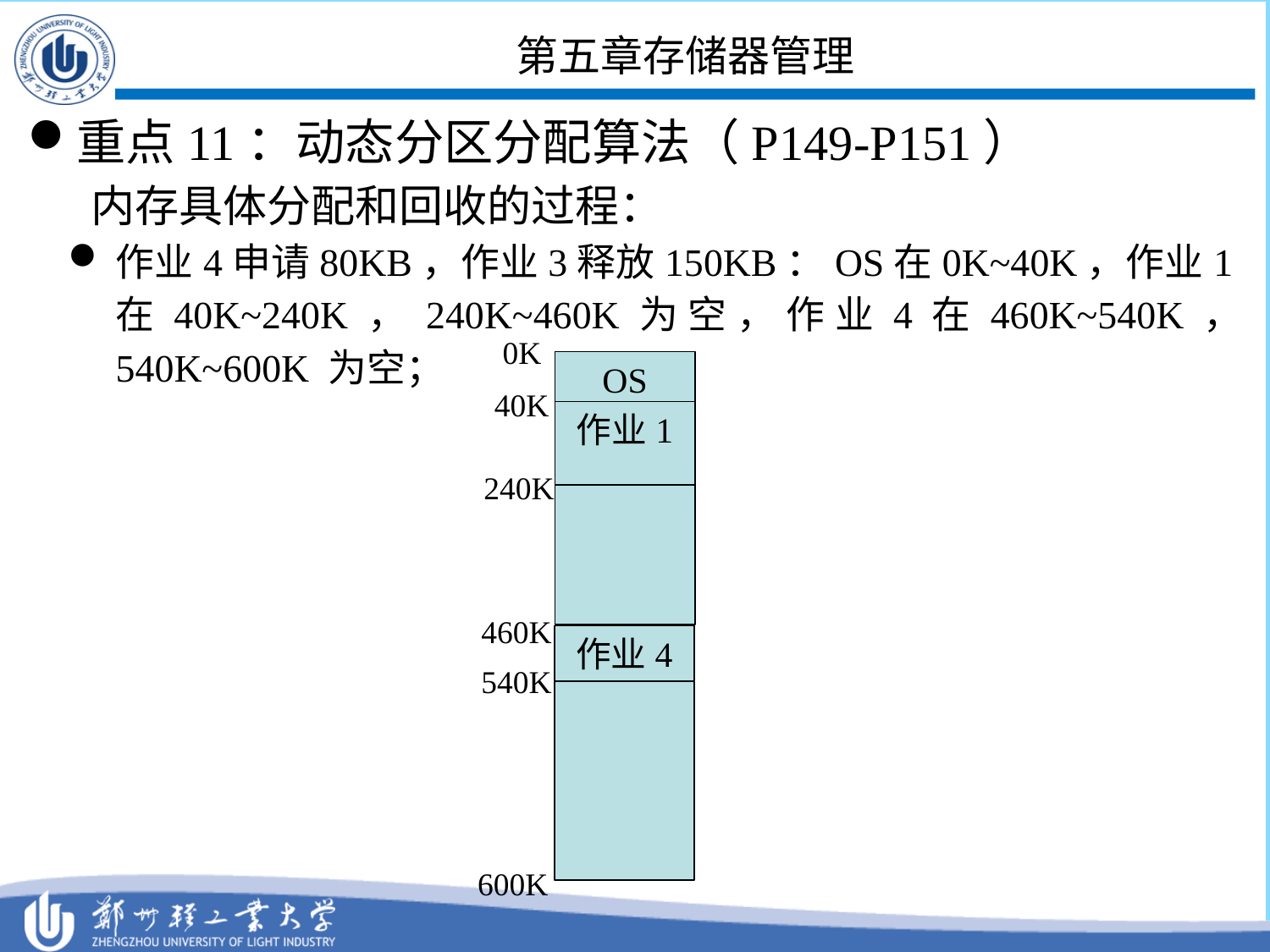

# 第五章存储器管理
重点11：动态分区分配算法（P149-P151）
内存具体分配和回收的过程：
作业4申请80KB，作业3释放150KB：OS在0K~40K，作业1在40K~240K，240K~460K为空，作业4在460K~540K， 540K~600K 为空；
0K
OS
40K
作业1

240K

460K
作业4
540K

600K